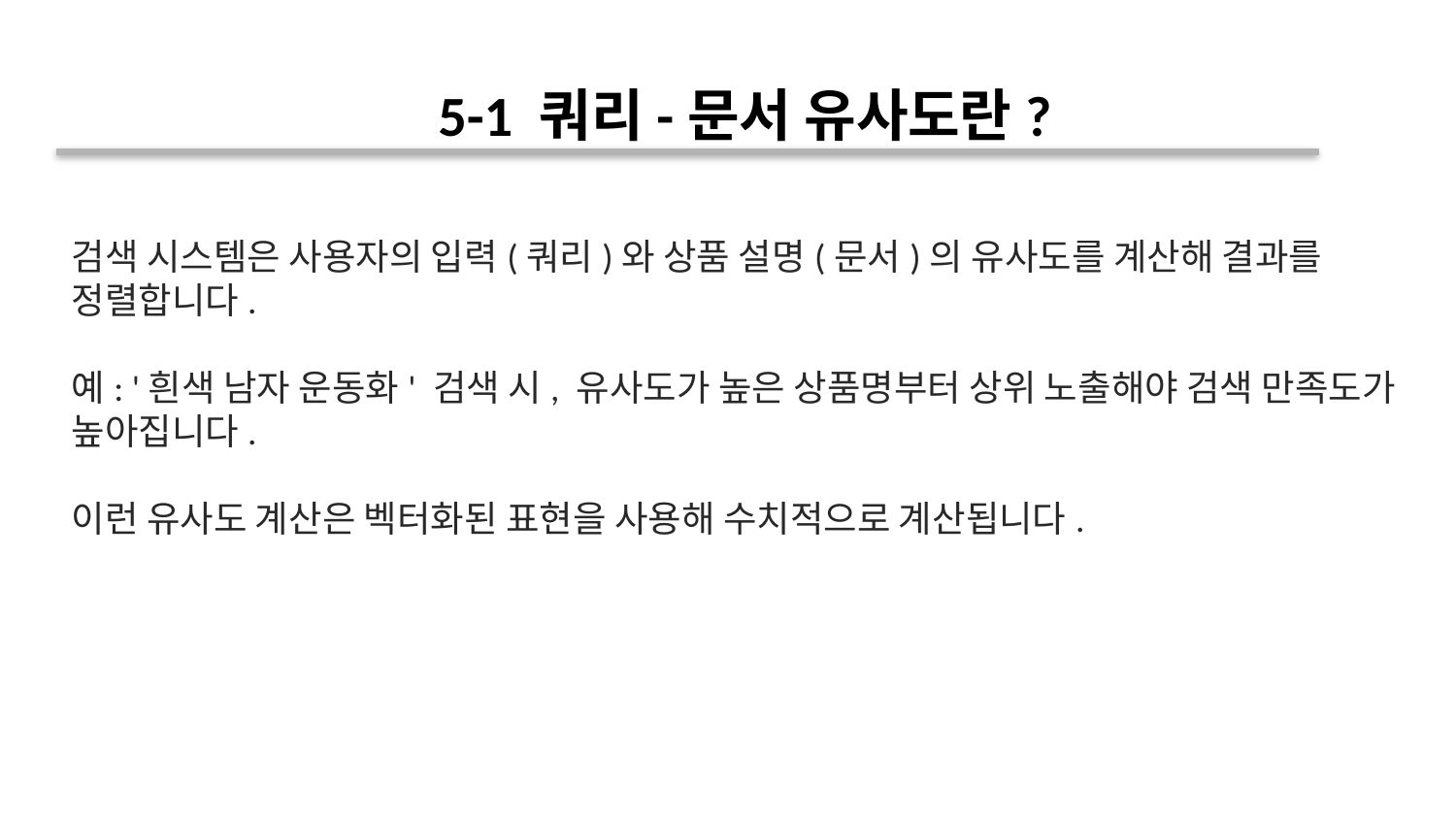

5-1 쿼리-문서 유사도란?

검색 시스템은 사용자의 입력(쿼리)와 상품 설명(문서)의 유사도를 계산해 결과를 정렬합니다.
예: '흰색 남자 운동화' 검색 시, 유사도가 높은 상품명부터 상위 노출해야 검색 만족도가 높아집니다.
이런 유사도 계산은 벡터화된 표현을 사용해 수치적으로 계산됩니다.